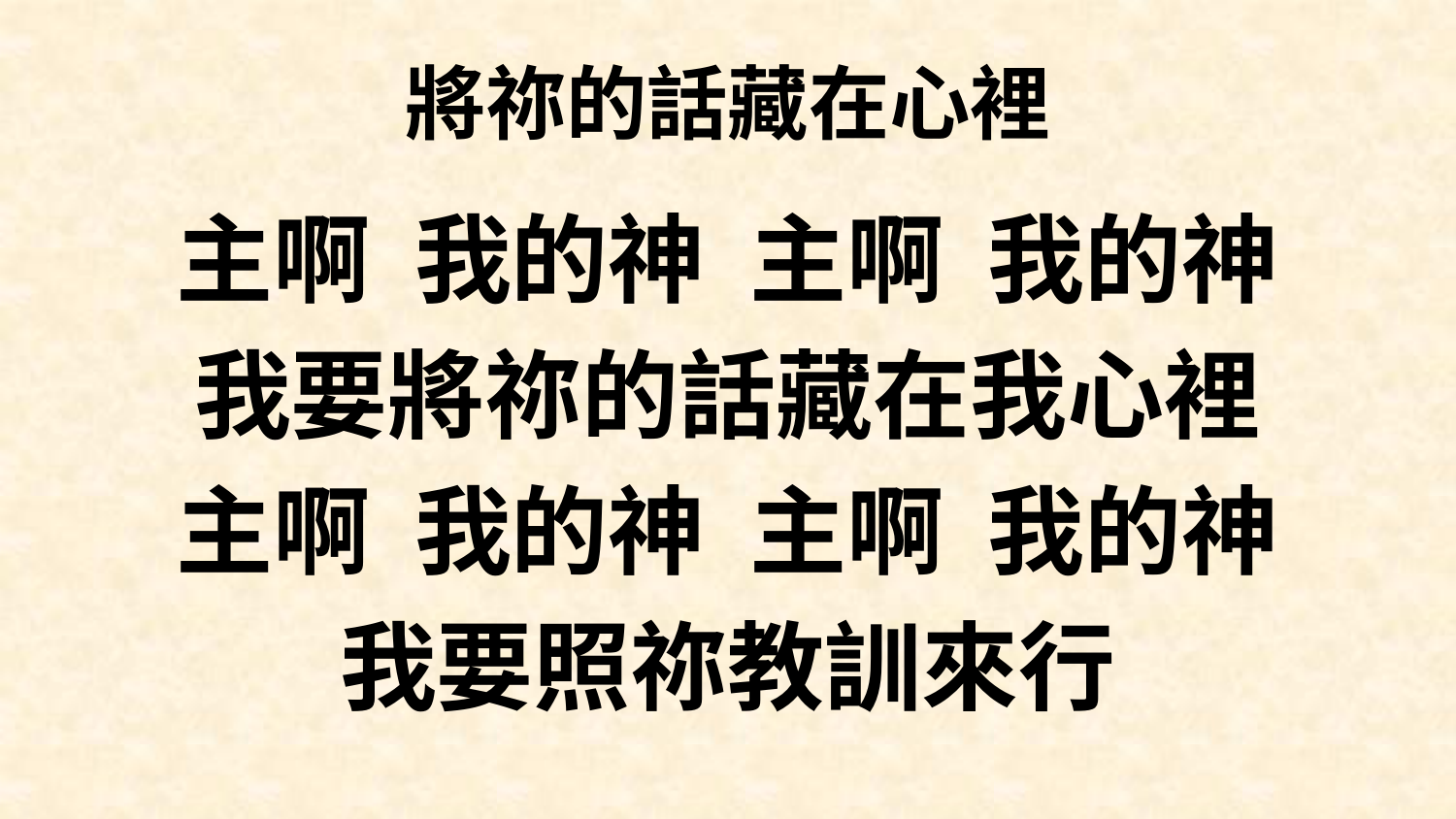

# 將祢的話藏在心裡
主啊  我的神  主啊  我的神
我要將祢的話藏在我心裡
主啊  我的神  主啊  我的神
我要照祢教訓來行